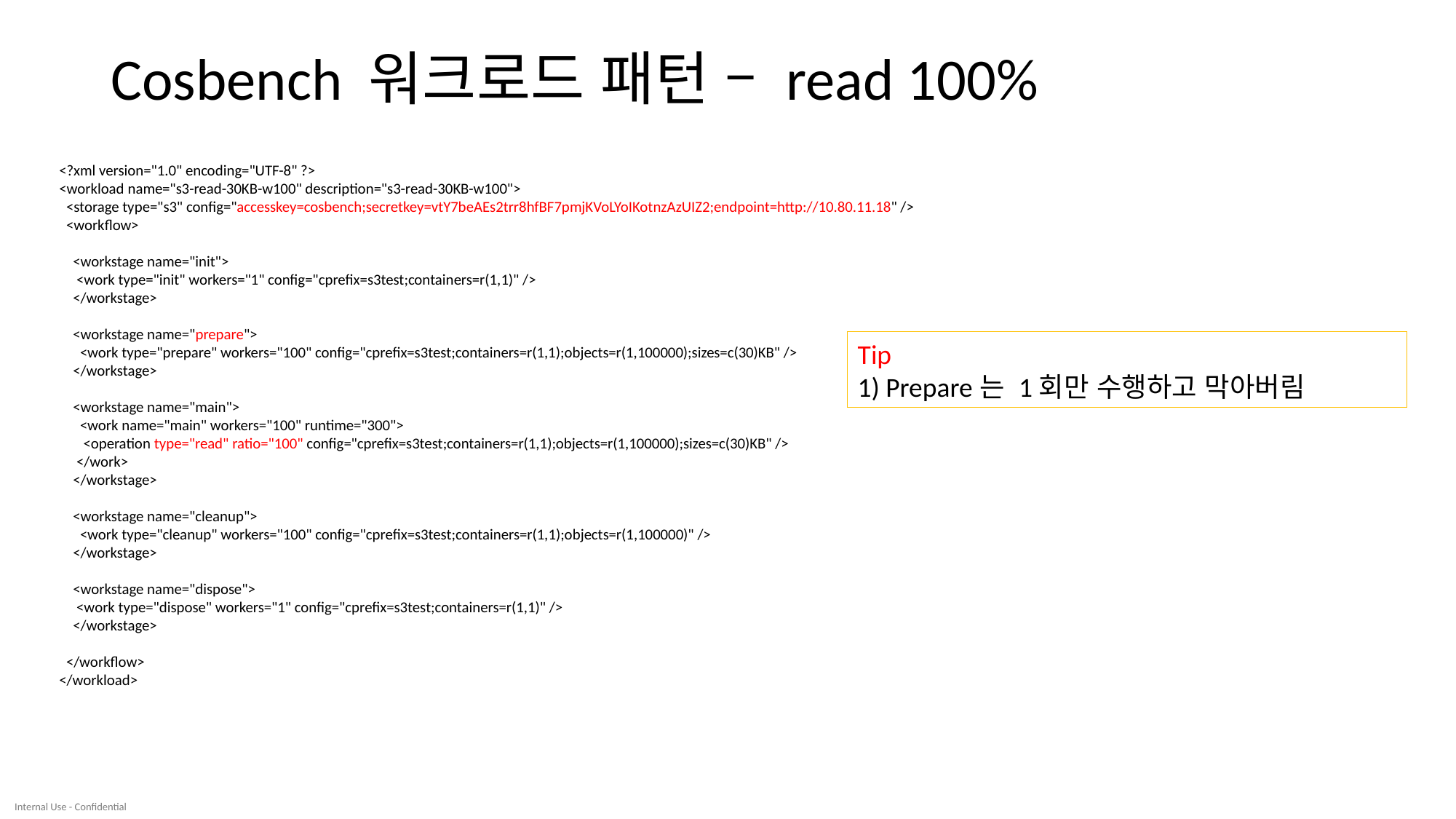

# Cosbench 워크로드 패턴 – read 100%
<?xml version="1.0" encoding="UTF-8" ?>
<workload name="s3-read-30KB-w100" description="s3-read-30KB-w100">
  <storage type="s3" config="accesskey=cosbench;secretkey=vtY7beAEs2trr8hfBF7pmjKVoLYoIKotnzAzUIZ2;endpoint=http://10.80.11.18" />
  <workflow>

    <workstage name="init">
     <work type="init" workers="1" config="cprefix=s3test;containers=r(1,1)" />
    </workstage>

    <workstage name="prepare">
      <work type="prepare" workers="100" config="cprefix=s3test;containers=r(1,1);objects=r(1,100000);sizes=c(30)KB" />
    </workstage>

    <workstage name="main">
      <work name="main" workers="100" runtime="300">
       <operation type="read" ratio="100" config="cprefix=s3test;containers=r(1,1);objects=r(1,100000);sizes=c(30)KB" />
     </work>
    </workstage>

    <workstage name="cleanup">
      <work type="cleanup" workers="100" config="cprefix=s3test;containers=r(1,1);objects=r(1,100000)" />
    </workstage>

    <workstage name="dispose">
     <work type="dispose" workers="1" config="cprefix=s3test;containers=r(1,1)" />
    </workstage>

  </workflow>
</workload>
Tip
1) Prepare는 1회만 수행하고 막아버림